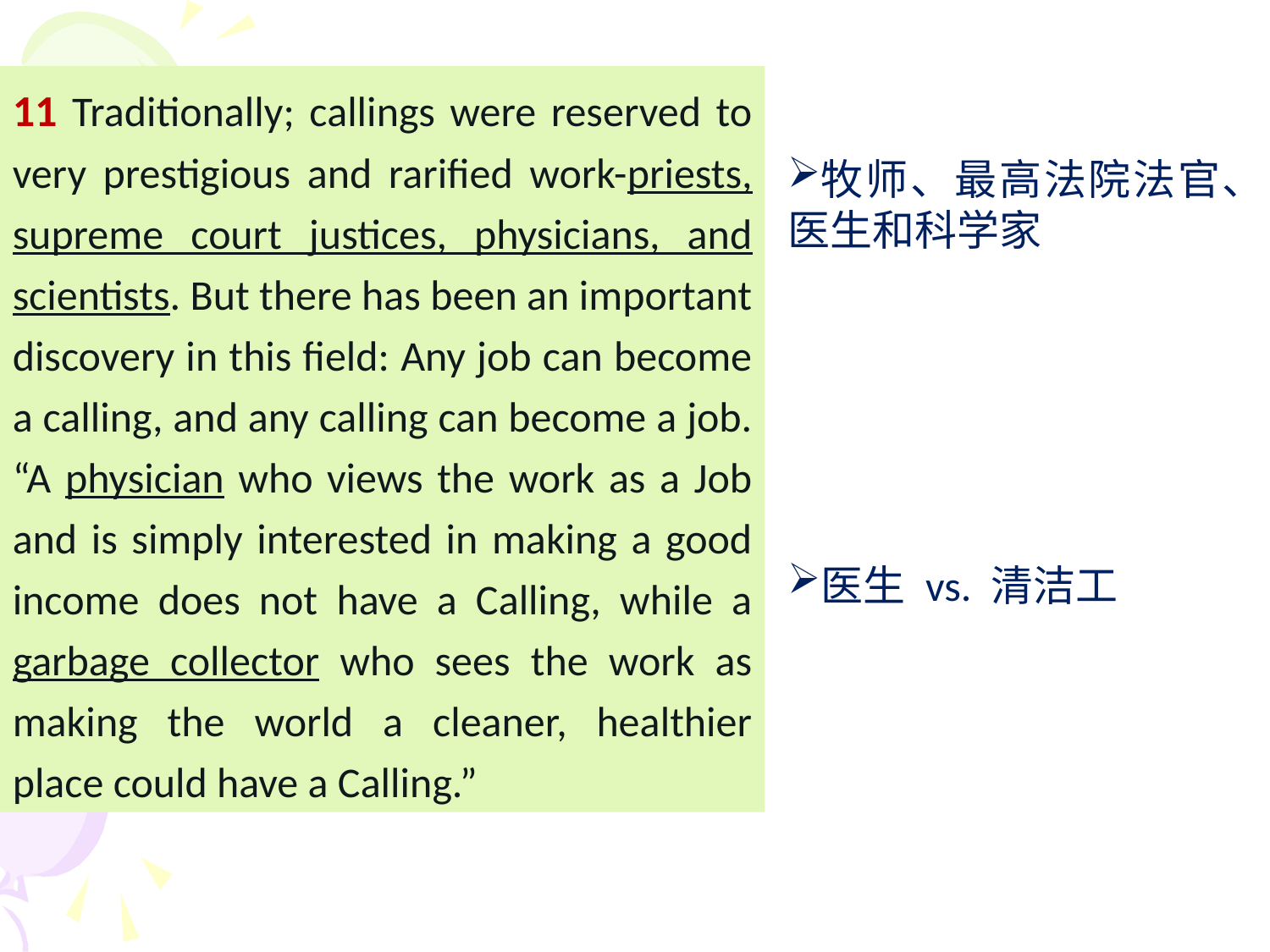

11 Traditionally; callings were reserved to very prestigious and rarified work-priests, supreme court justices, physicians, and scientists. But there has been an important discovery in this field: Any job can become a calling, and any calling can become a job. “A physician who views the work as a Job and is simply interested in making a good income does not have a Calling, while a garbage collector who sees the work as making the world a cleaner, healthier place could have a Calling.”
牧师、最高法院法官、医生和科学家

医生 vs. 清洁工